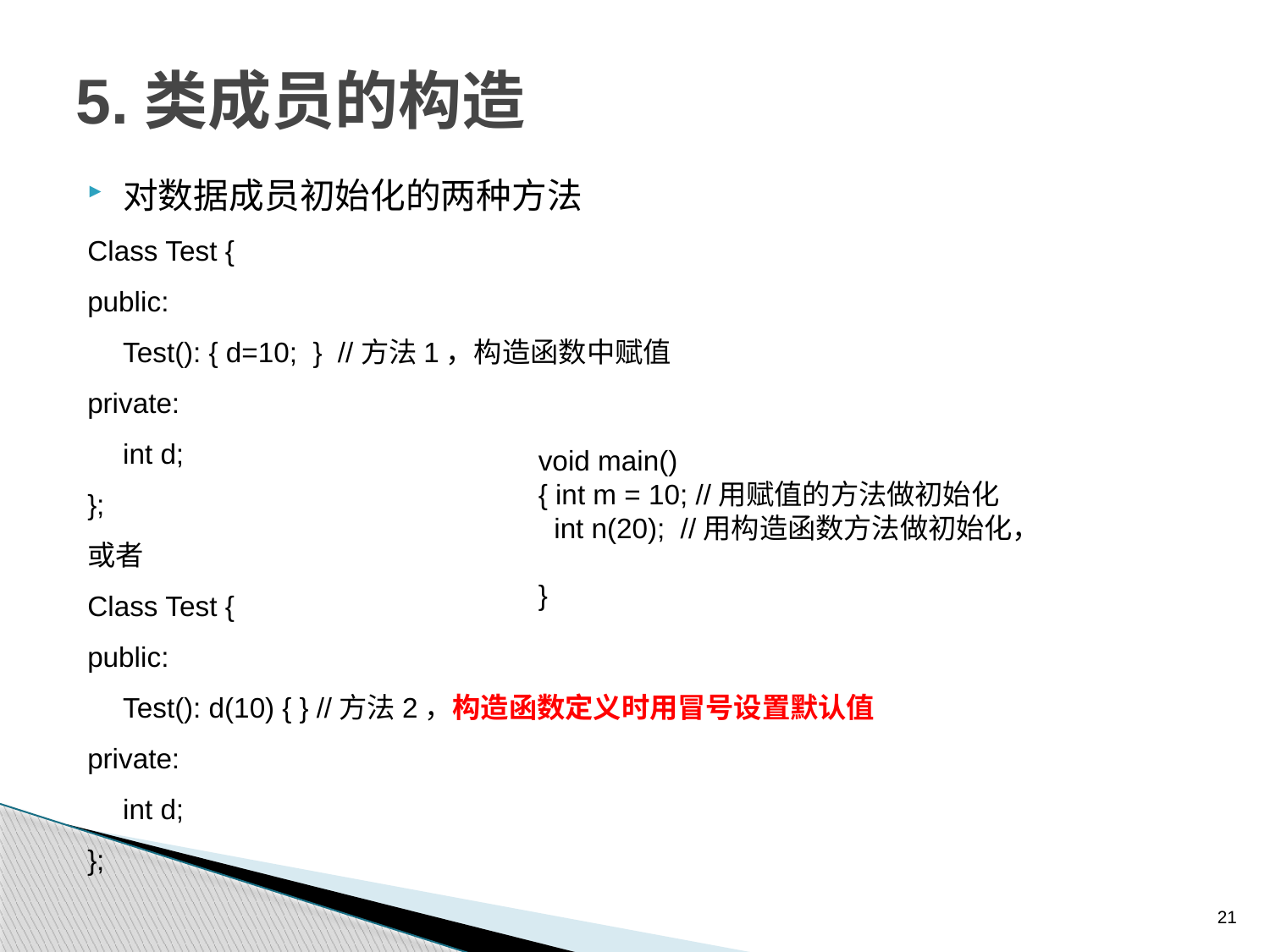

# 5.类成员的构造
对数据成员初始化的两种方法
Class Test {
public:
	Test(): { d=10;  }  //方法1，构造函数中赋值
private:
	int d;
};
或者
Class Test {
public:
	Test(): d(10) { } //方法2，构造函数定义时用冒号设置默认值
private:
	int d;
};

void main()
{ int m = 10; //用赋值的方法做初始化
  int n(20);  //用构造函数方法做初始化，

}

21